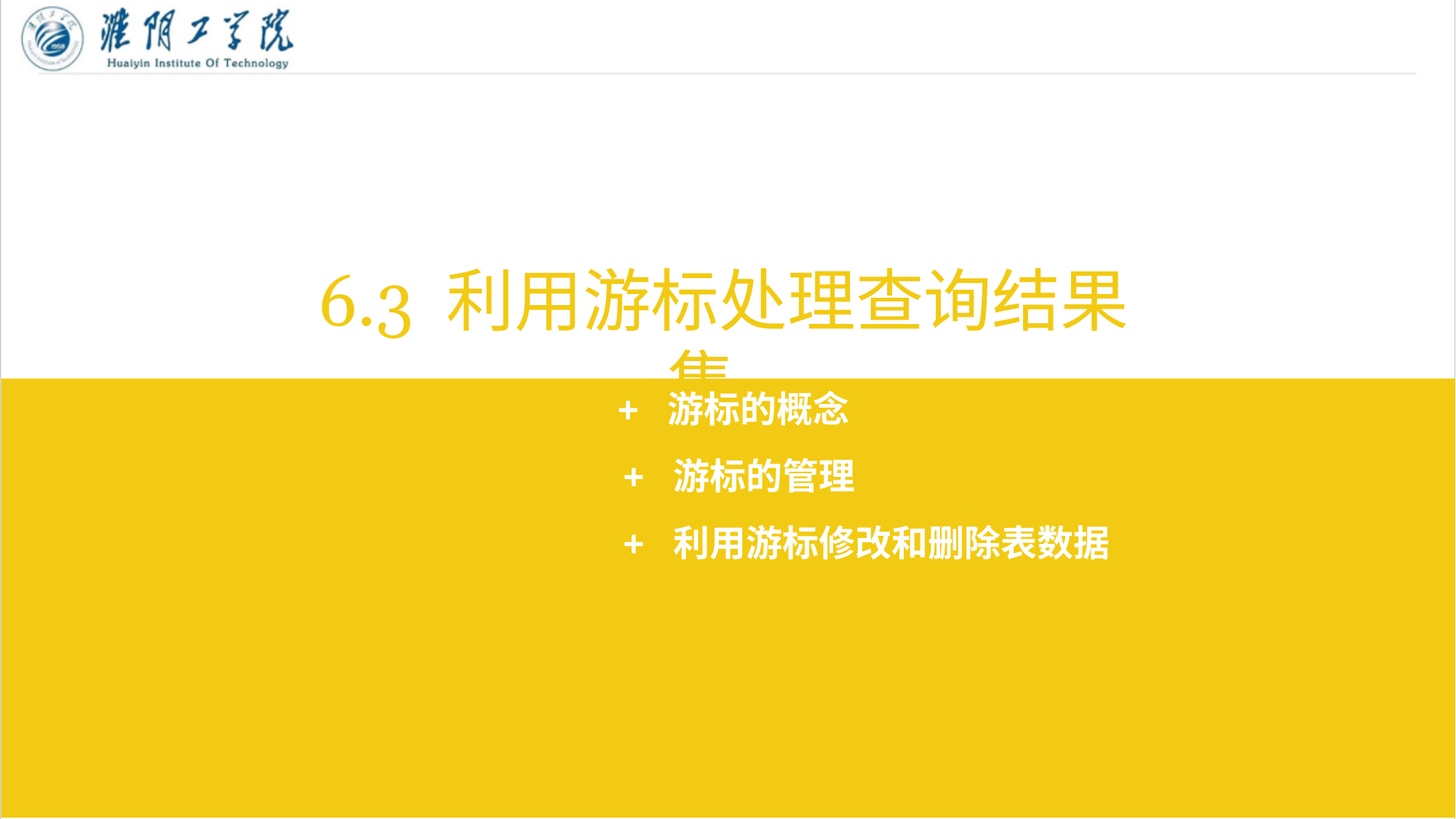

6.3 利用游标处理查询结果集
 +  游标的概念
                                                            +  游标的管理
                                                            +  利用游标修改和删除表数据

7